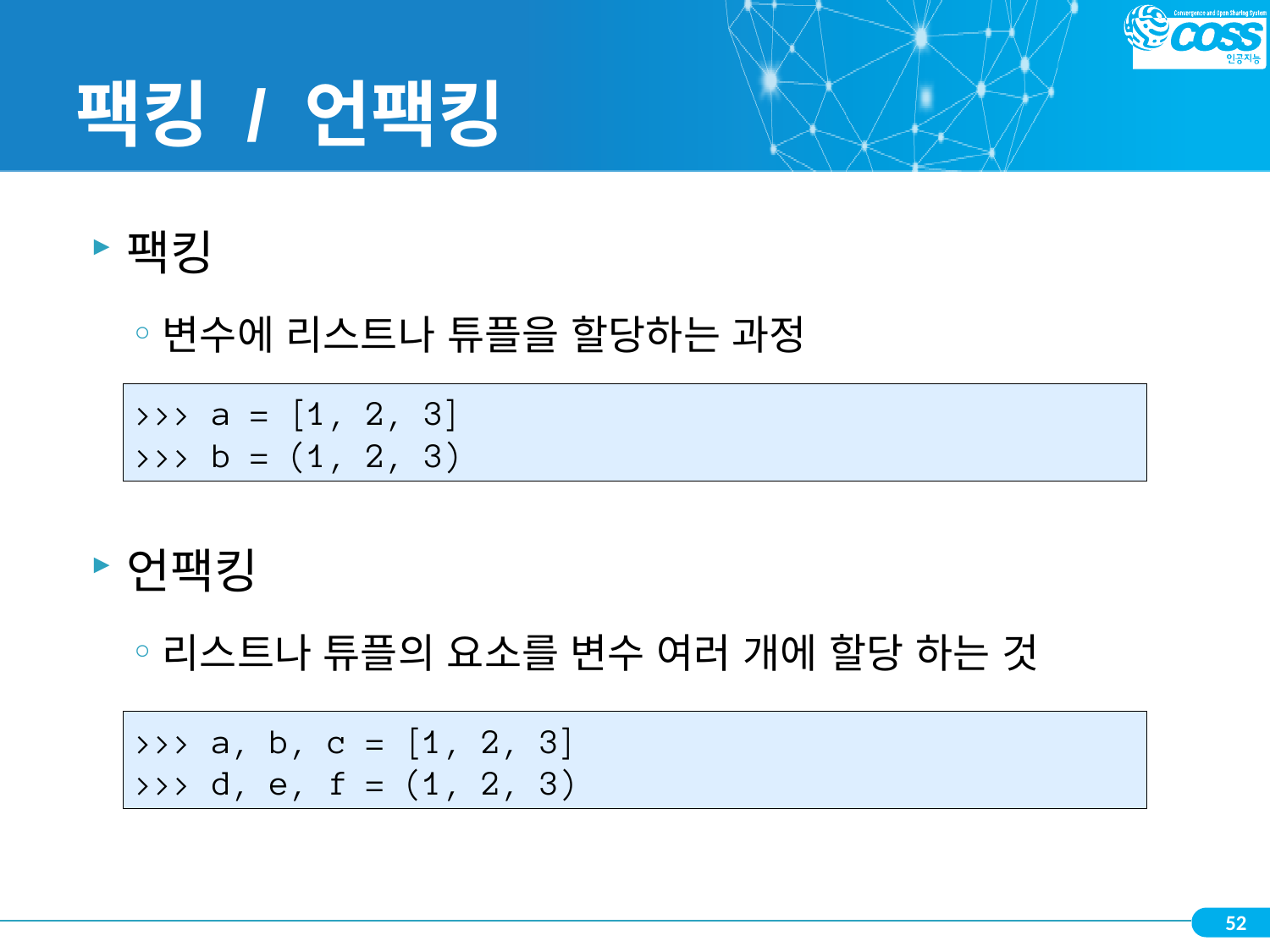

# 팩킹 / 언팩킹
팩킹
변수에 리스트나 튜플을 할당하는 과정

언팩킹
리스트나 튜플의 요소를 변수 여러 개에 할당 하는 것
>>> a = [1, 2, 3]
>>> b = (1, 2, 3)
>>> a, b, c = [1, 2, 3]
>>> d, e, f = (1, 2, 3)